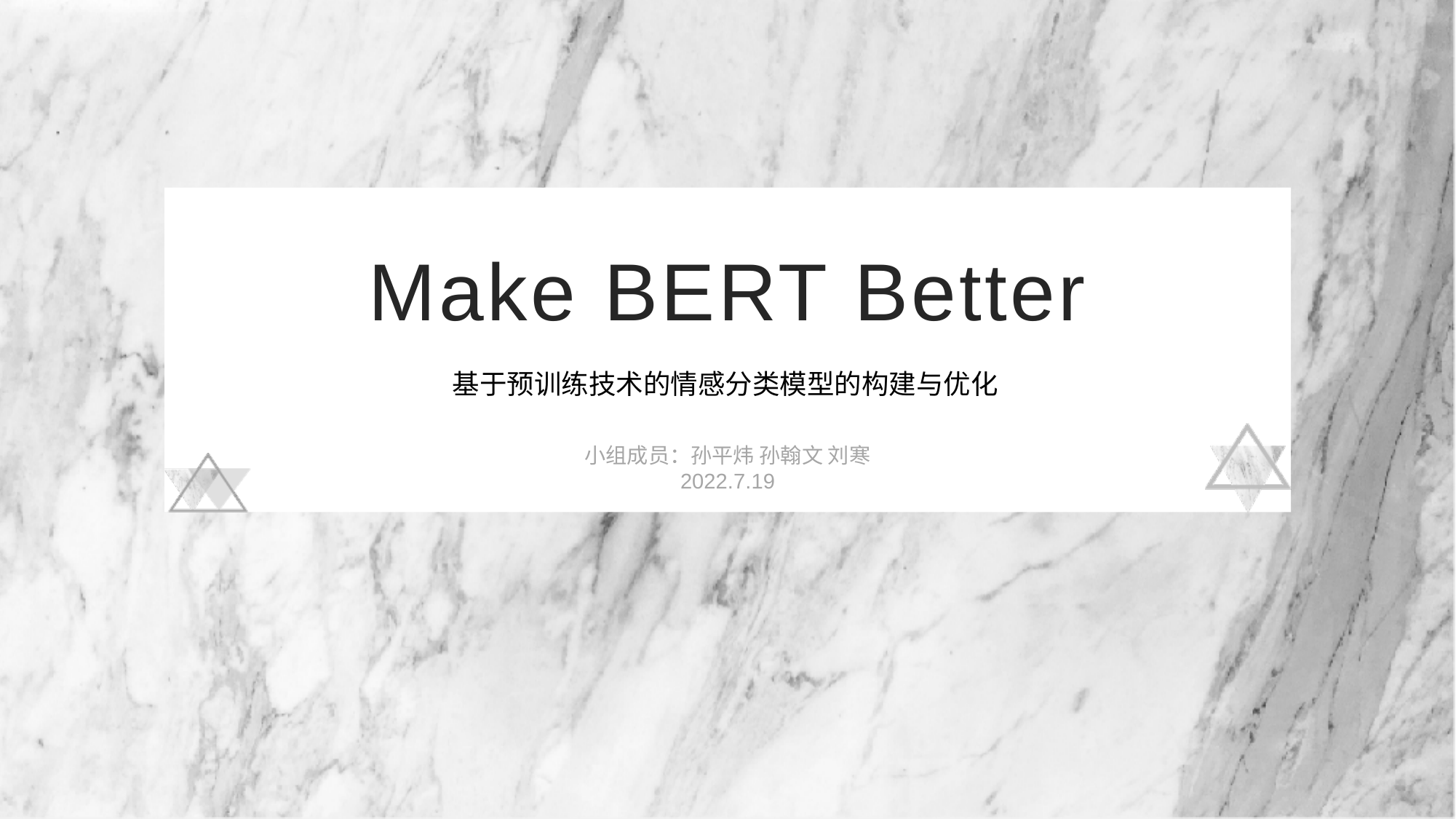

Make BERT Better
基于预训练技术的情感分类模型的构建与优化
小组成员：孙平炜 孙翰文 刘寒
2022.7.19